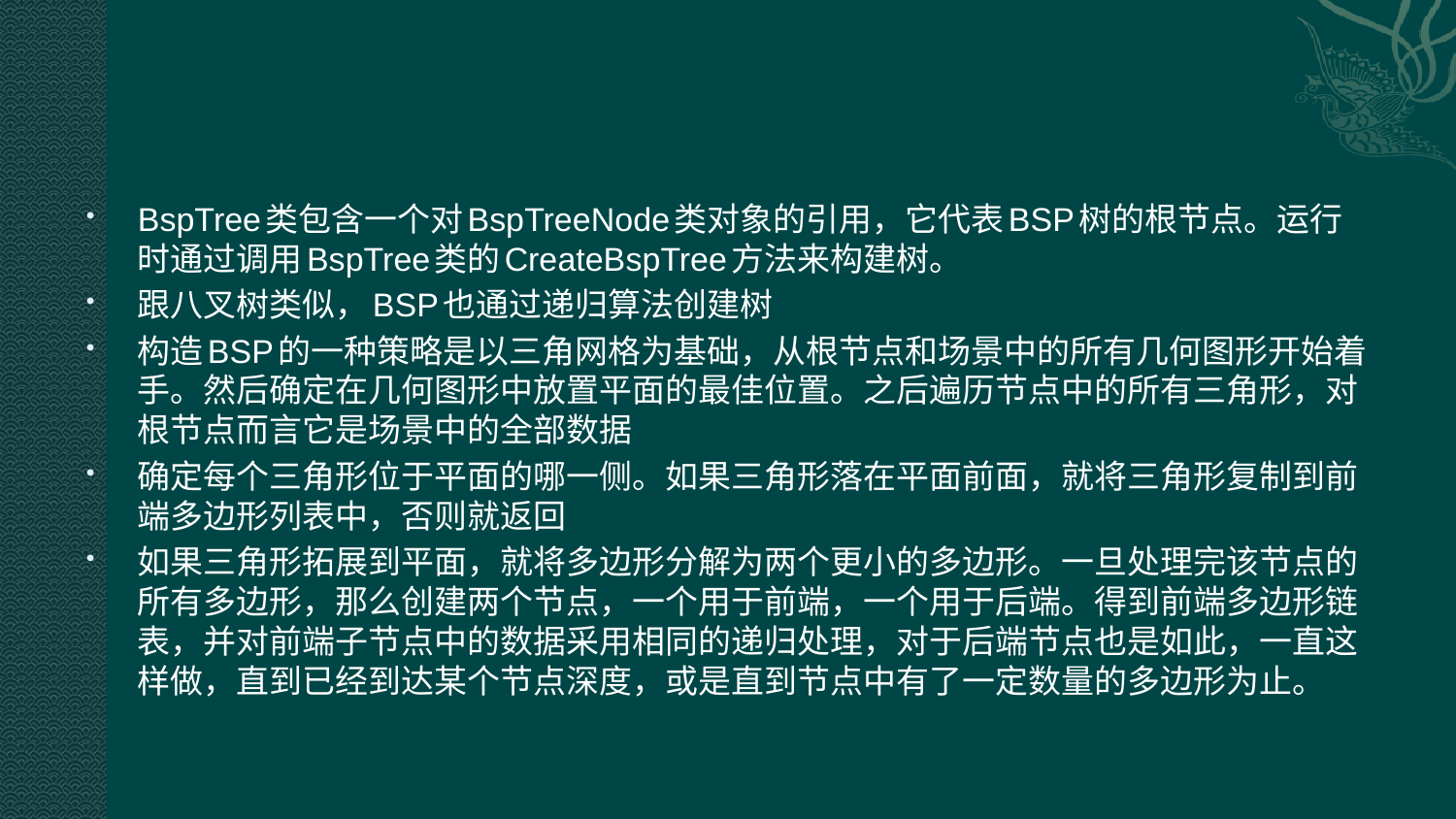

#
BspTree类包含一个对BspTreeNode类对象的引用，它代表BSP树的根节点。运行时通过调用BspTree类的CreateBspTree方法来构建树。
跟八叉树类似，BSP也通过递归算法创建树
构造BSP的一种策略是以三角网格为基础，从根节点和场景中的所有几何图形开始着手。然后确定在几何图形中放置平面的最佳位置。之后遍历节点中的所有三角形，对根节点而言它是场景中的全部数据
确定每个三角形位于平面的哪一侧。如果三角形落在平面前面，就将三角形复制到前端多边形列表中，否则就返回
如果三角形拓展到平面，就将多边形分解为两个更小的多边形。一旦处理完该节点的所有多边形，那么创建两个节点，一个用于前端，一个用于后端。得到前端多边形链表，并对前端子节点中的数据采用相同的递归处理，对于后端节点也是如此，一直这样做，直到已经到达某个节点深度，或是直到节点中有了一定数量的多边形为止。